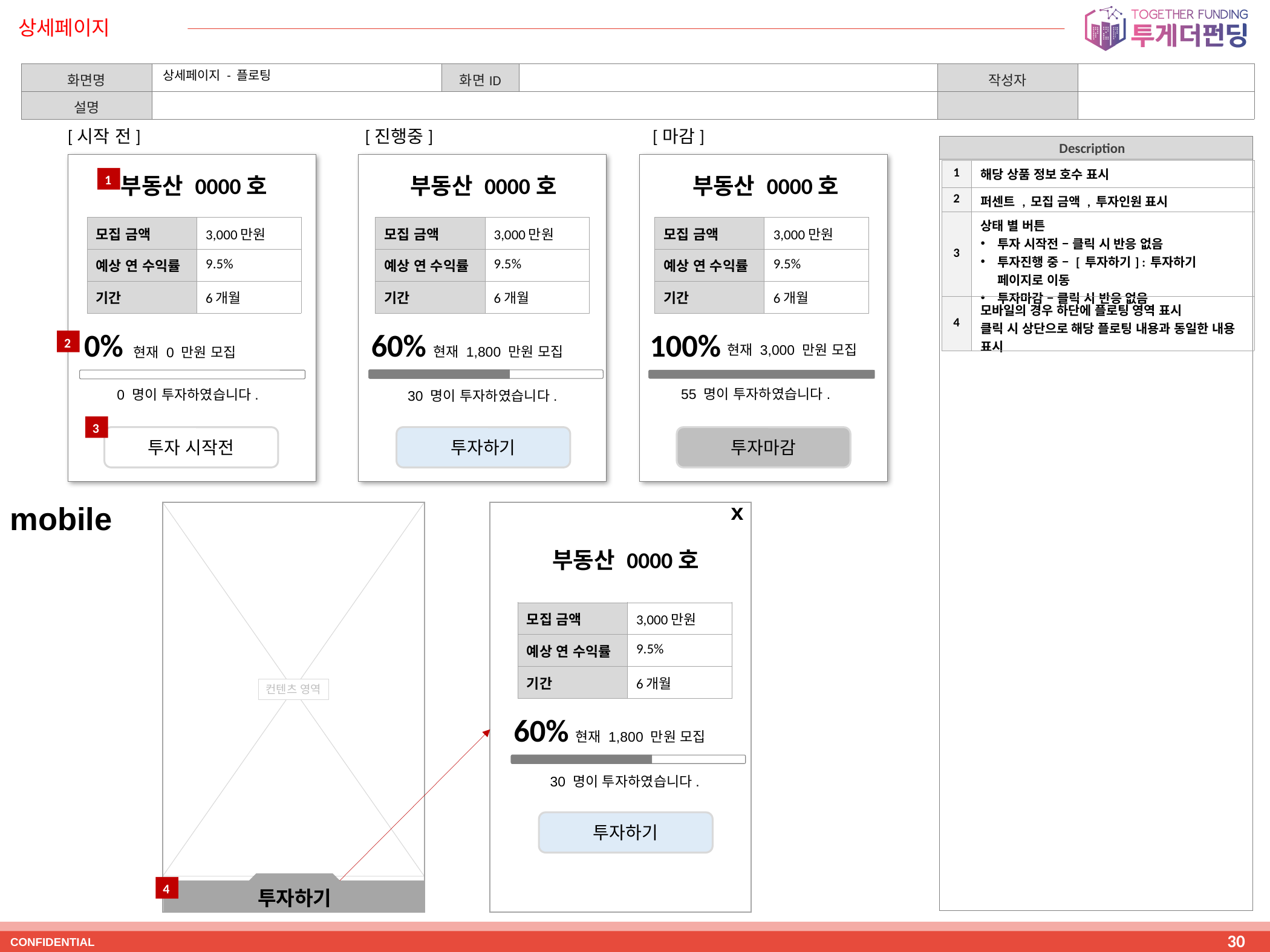

# 상세페이지
상세페이지 - 플로팅

[시작 전]
[진행중]
[마감]

| 1 | 해당 상품 정보 호수 표시 |
| --- | --- |
| 2 | 퍼센트 , 모집 금액 , 투자인원 표시 |
| 3 | 상태 별 버튼 투자 시작전 – 클릭 시 반응 없음 투자진행 중 – [ 투자하기] : 투자하기 페이지로 이동 투자마감 – 클릭 시 반응 없음 |
| 4 | 모바일의 경우 하단에 플로팅 영역 표시 클릭 시 상단으로 해당 플로팅 내용과 동일한 내용 표시 |
1

부동산 0000호
부동산 0000호
부동산 0000호
| 모집 금액 | 3,000만원 |
| --- | --- |
| 예상 연 수익률 | 9.5% |
| 기간 | 6개월 |
| 모집 금액 | 3,000만원 |
| --- | --- |
| 예상 연 수익률 | 9.5% |
| 기간 | 6개월 |
| 모집 금액 | 3,000만원 |
| --- | --- |
| 예상 연 수익률 | 9.5% |
| 기간 | 6개월 |
60%
100%
0%
2

현재 3,000 만원 모집
현재 1,800 만원 모집
현재 0 만원 모집

55 명이 투자하였습니다.
0 명이 투자하였습니다.
30 명이 투자하였습니다.
3

투자 시작전
투자하기
투자마감
x
mobile

컨텐츠 영역

부동산 0000호
| 모집 금액 | 3,000만원 |
| --- | --- |
| 예상 연 수익률 | 9.5% |
| 기간 | 6개월 |
60%
현재 1,800 만원 모집

30 명이 투자하였습니다.
투자하기

4

투자하기
30